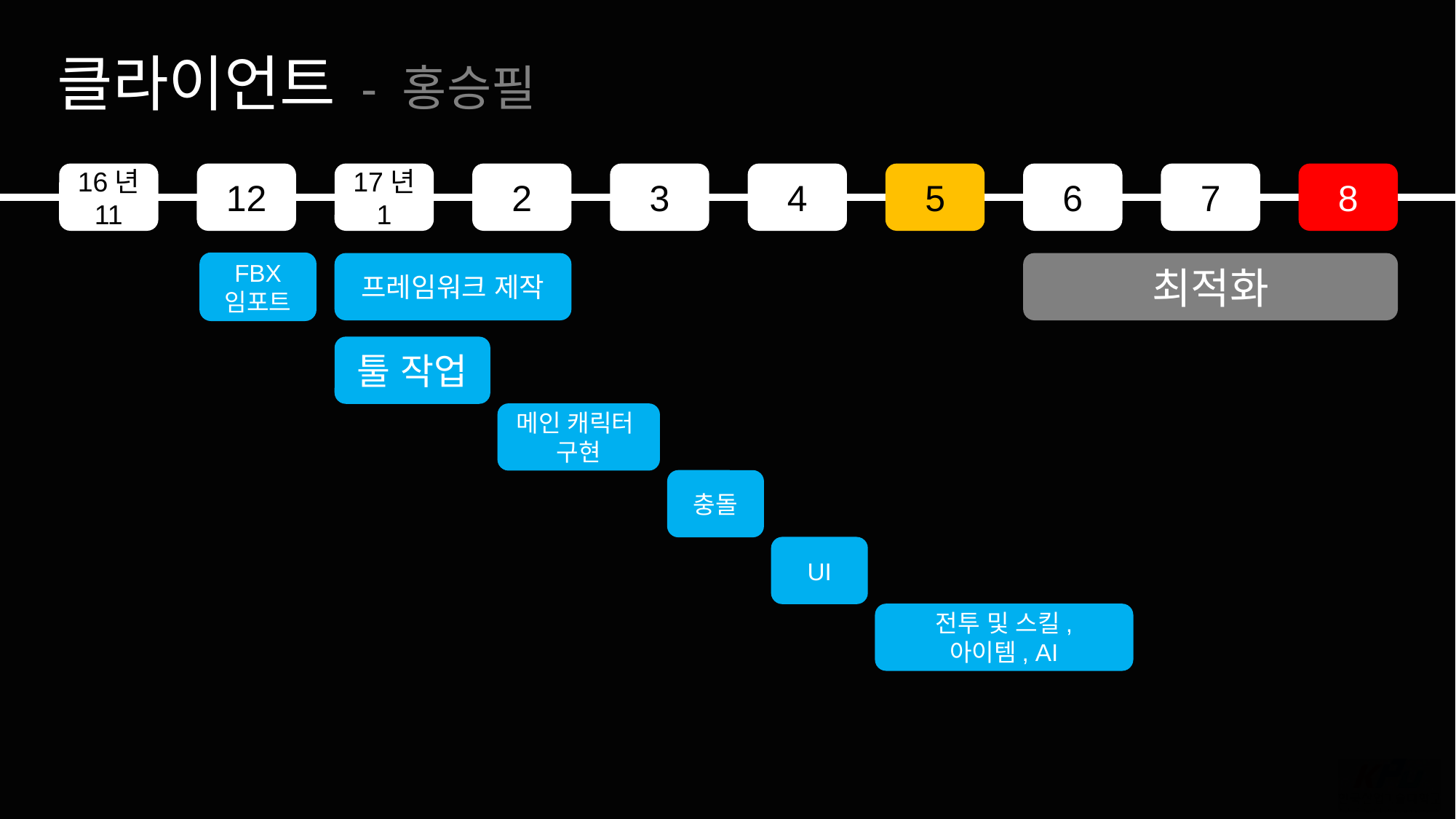

클라이언트 - 홍승필
16년
11
12
17년
1
2
3
4
5
6
7
8
FBX
임포트
최적화
프레임워크 제작
툴 작업
메인 캐릭터
구현
충돌
UI
전투 및 스킬,
아이템, AI